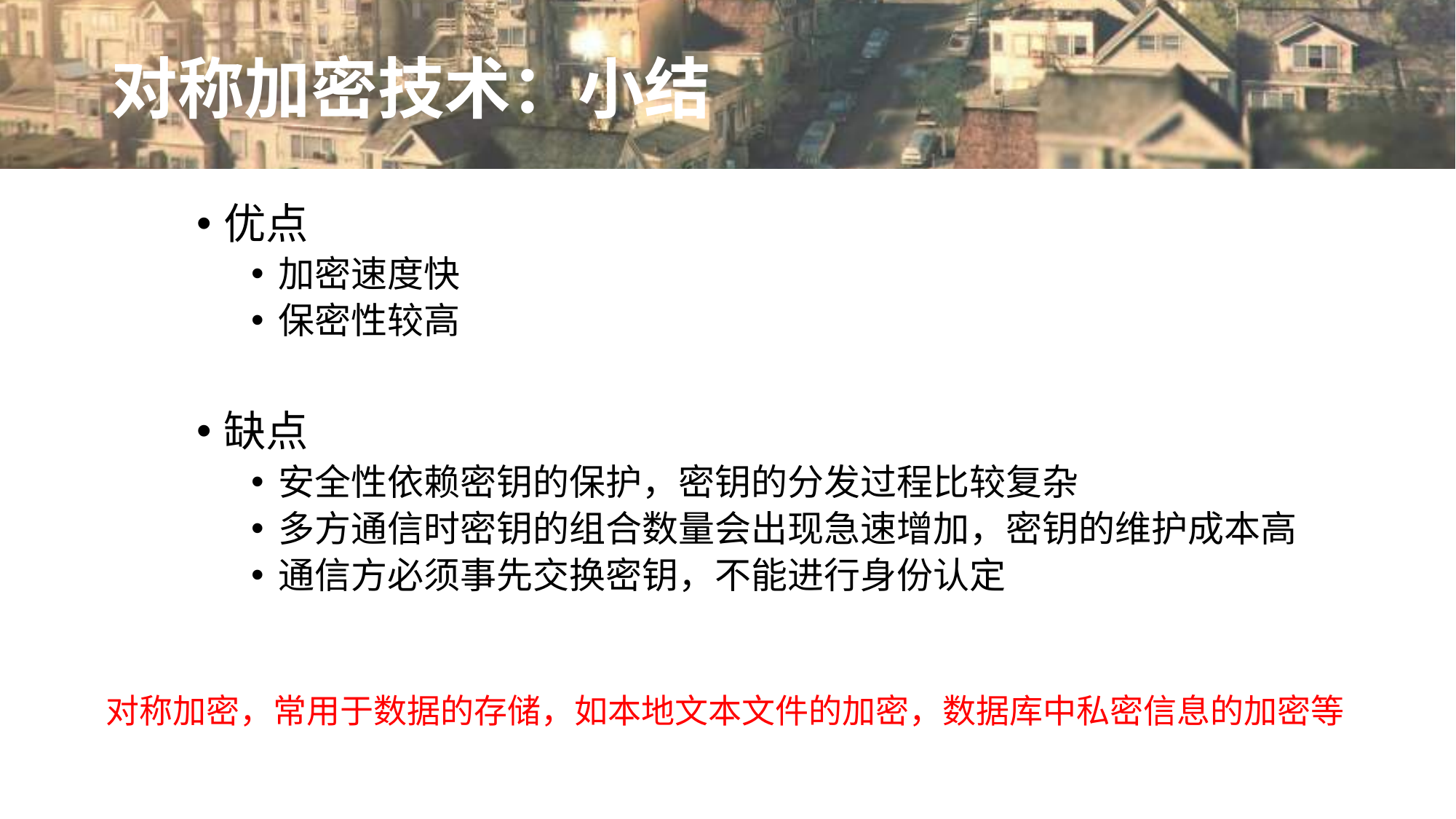

# 对称加密技术：小结
优点
加密速度快
保密性较高

缺点
安全性依赖密钥的保护，密钥的分发过程比较复杂
多方通信时密钥的组合数量会出现急速增加，密钥的维护成本高
通信方必须事先交换密钥，不能进行身份认定

对称加密，常用于数据的存储，如本地文本文件的加密，数据库中私密信息的加密等